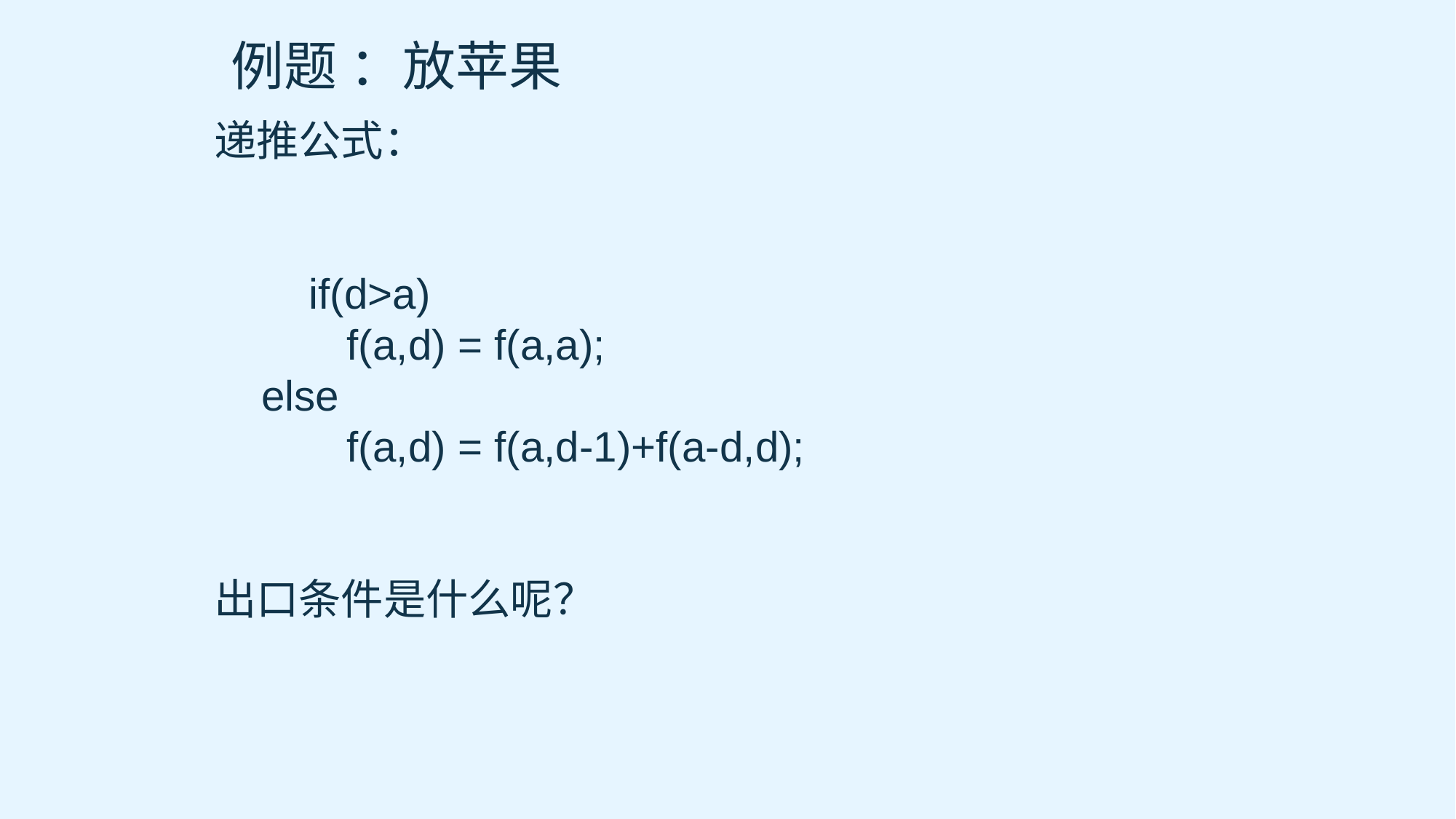

例题 ：放苹果

递推公式：

　　if(d>a)
	  f(a,d) = f(a,a);
    else
	  f(a,d) = f(a,d-1)+f(a-d,d);

出口条件是什么呢？